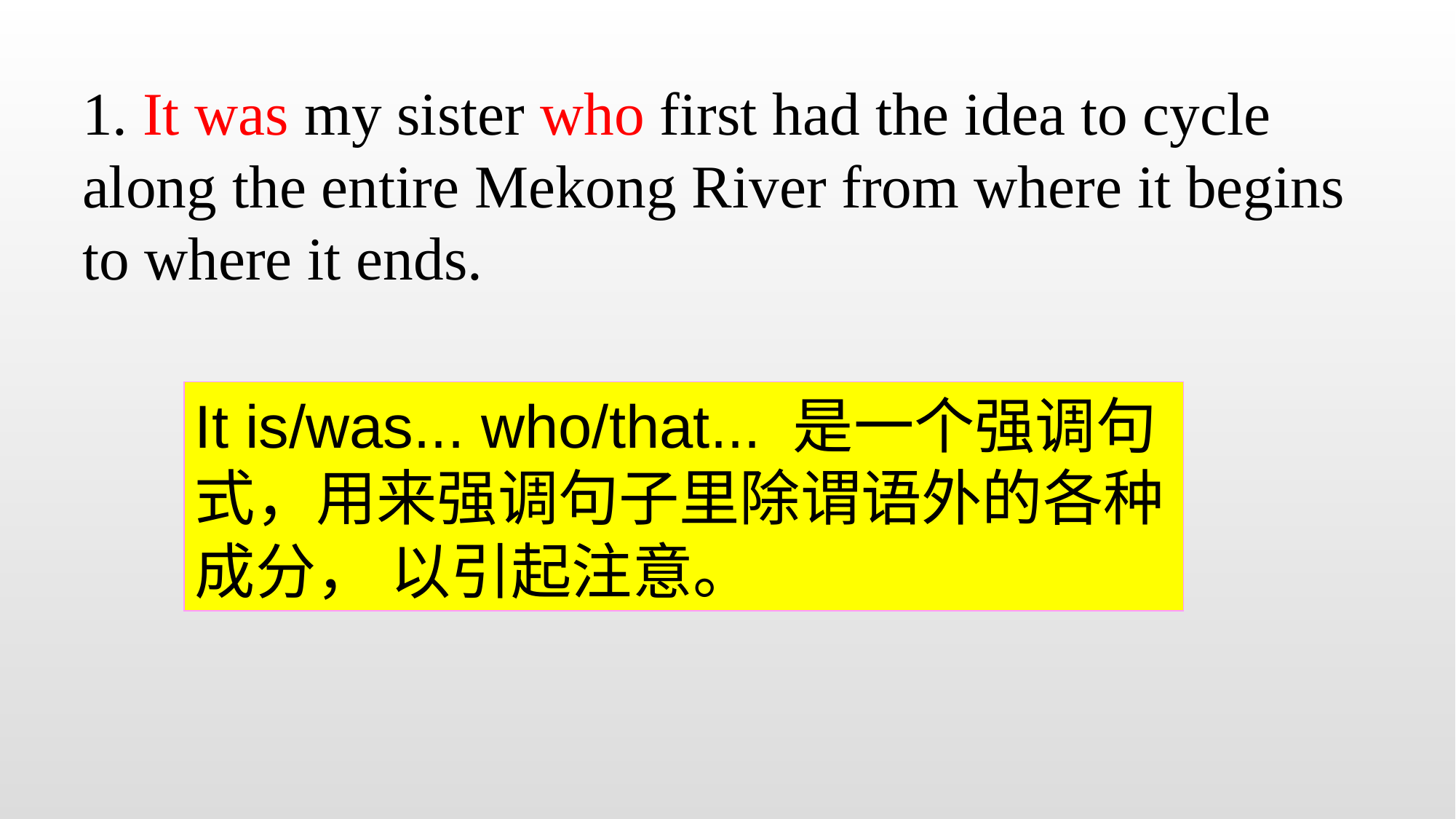

1. It was my sister who first had the idea to cycle along the entire Mekong River from where it begins to where it ends.
It is/was... who/that... 是一个强调句式，用来强调句子里除谓语外的各种成分， 以引起注意。